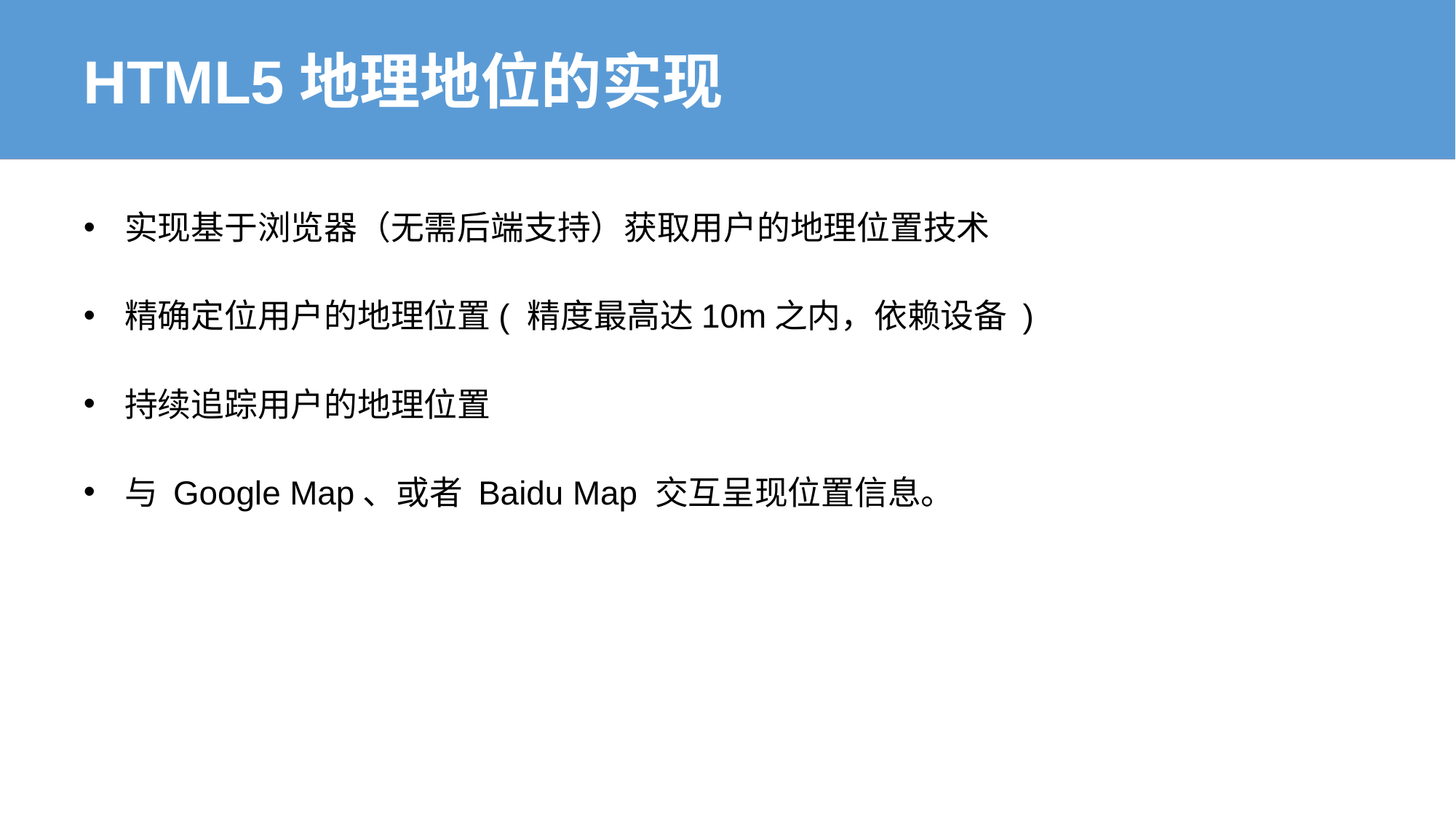

# HTML5地理地位的实现
实现基于浏览器（无需后端支持）获取用户的地理位置技术
精确定位用户的地理位置( 精度最高达10m之内，依赖设备 )
持续追踪用户的地理位置
与 Google Map、或者 Baidu Map 交互呈现位置信息。